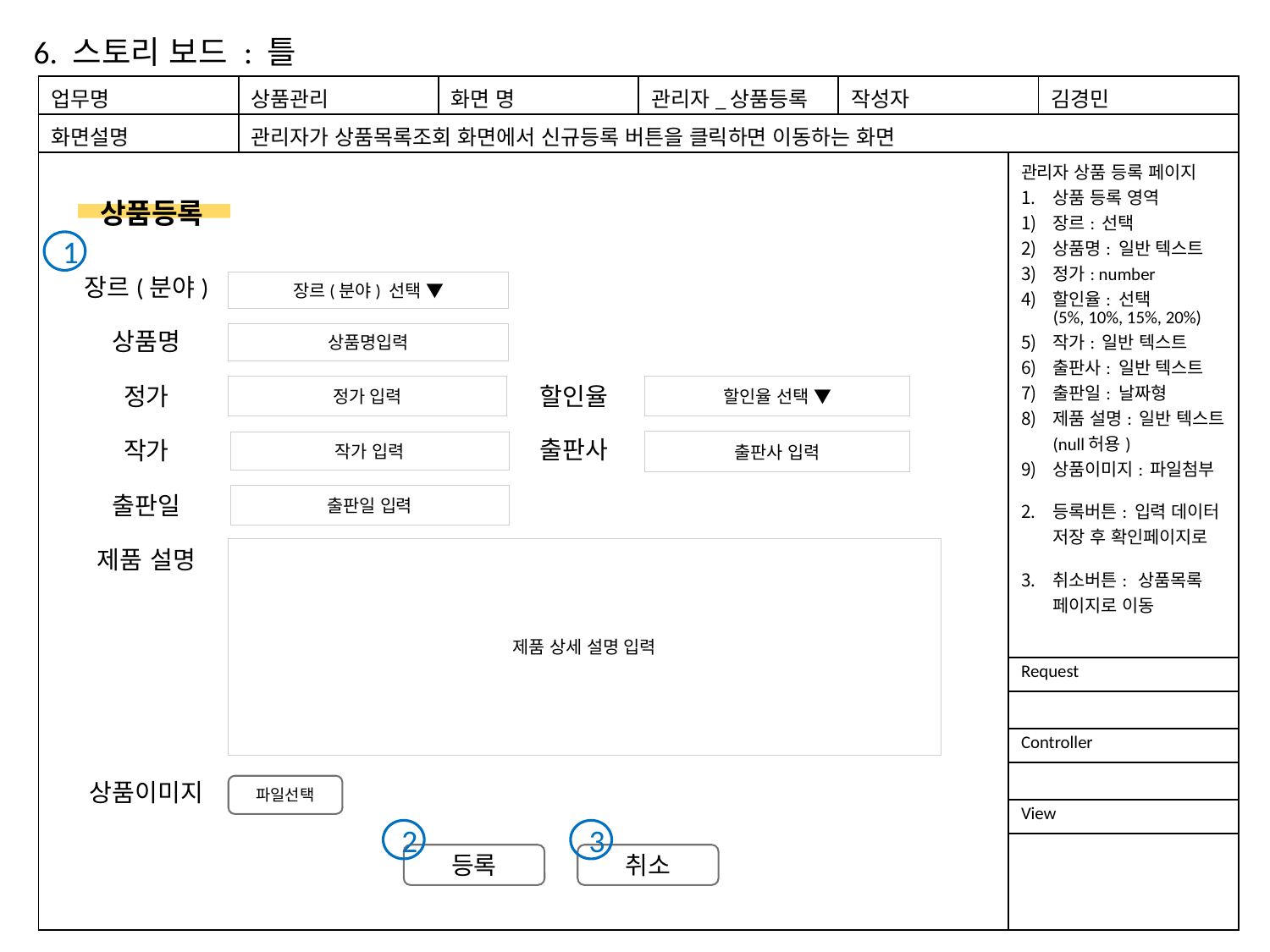

6. 스토리 보드 : 틀

| 업무명 | 상품관리 | 화면 명 | 관리자\_상품등록 | 작성자 |  | 김경민 |
| --- | --- | --- | --- | --- | --- | --- |
| 화면설명 | 관리자가 상품목록조회 화면에서 신규등록 버튼을 클릭하면 이동하는 화면 |  |  |  |  |  |
|  |  |  |  |  | 관리자 상품 등록 페이지 상품 등록 영역 장르: 선택 상품명: 일반 텍스트 정가: number 할인율: 선택 (5%, 10%, 15%, 20%) 작가: 일반 텍스트 출판사: 일반 텍스트 출판일: 날짜형 제품 설명: 일반 텍스트(null허용) 상품이미지: 파일첨부 등록버튼: 입력 데이터 저장 후 확인페이지로 취소버튼: 상품목록 페이지로 이동 |  |
|  |  |  |  |  | Request |  |
|  |  |  |  |  |  |  |
|  |  |  |  |  | Controller |  |
|  |  |  |  |  |  |  |
|  |  |  |  |  | View |  |
|  |  |  |  |  |  |  |
상품등록

1
장르(분야)
장르(분야) 선택 ▼
상품명
상품명입력
할인율
정가
정가 입력
할인율 선택 ▼
출판사
작가
작가 입력
출판사 입력
출판일
출판일 입력
제품 설명
제품 상세 설명 입력
상품이미지
파일선택
3
2
취소
등록